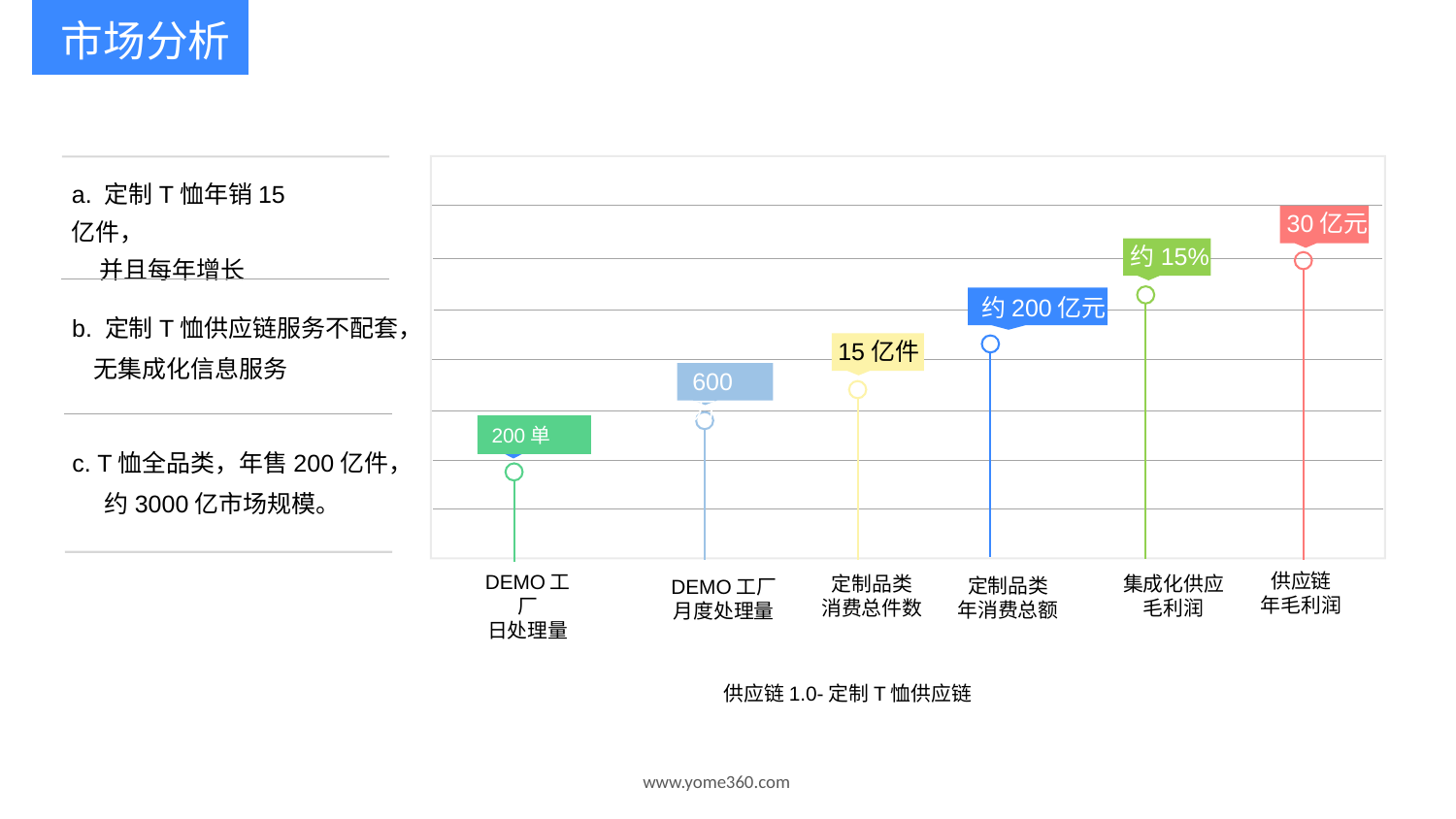

市场分析

a. 定制T恤年销15亿件，
    并且每年增长
30亿元

约15%

约200亿元

b. 定制T恤供应链服务不配套，
   无集成化信息服务
15亿件

600万

200单

c. T恤全品类，年售200亿件，
     约3000亿市场规模。

供应链
年毛利润
DEMO工厂
日处理量
定制品类
消费总件数
集成化供应
毛利润
定制品类
年消费总额
DEMO工厂
月度处理量
供应链1.0-定制T恤供应链
www.yome360.com